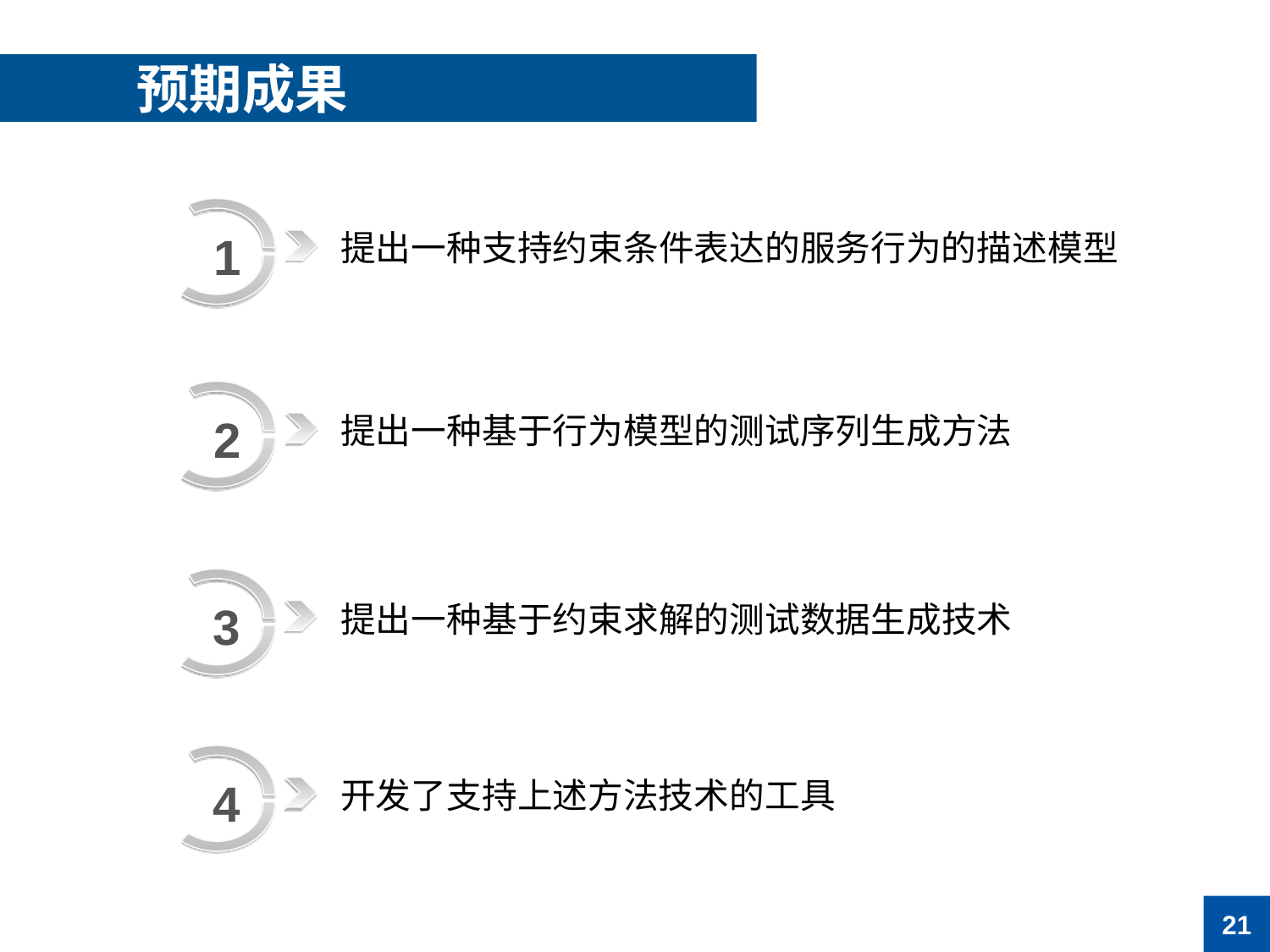

预期成果

1
提出一种支持约束条件表达的服务行为的描述模型

提出一种基于行为模型的测试序列生成方法
2

3
提出一种基于约束求解的测试数据生成技术

4
开发了支持上述方法技术的工具

21